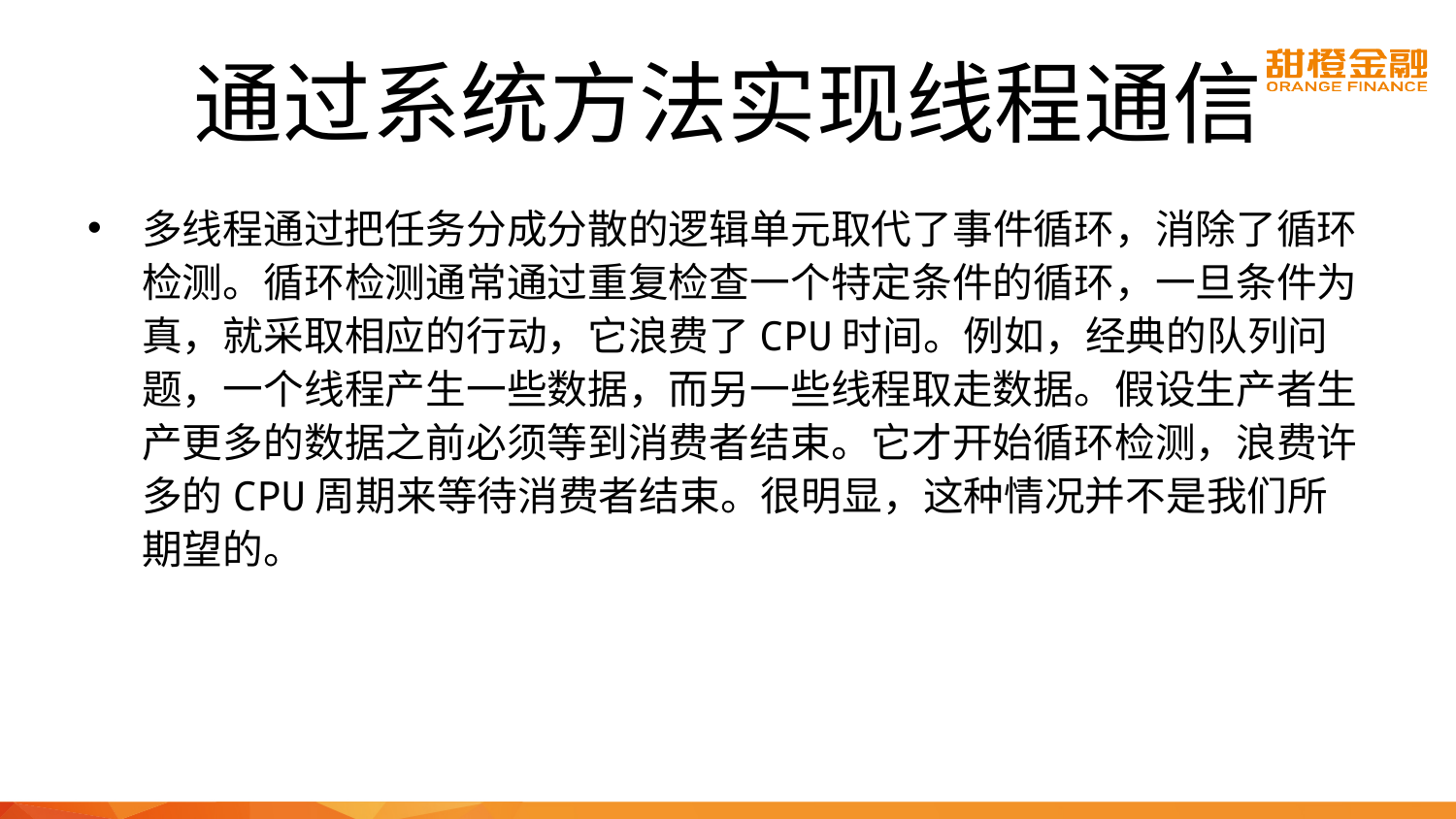

# 通过系统方法实现线程通信
多线程通过把任务分成分散的逻辑单元取代了事件循环，消除了循环检测。循环检测通常通过重复检查一个特定条件的循环，一旦条件为真，就采取相应的行动，它浪费了CPU时间。例如，经典的队列问题，一个线程产生一些数据，而另一些线程取走数据。假设生产者生产更多的数据之前必须等到消费者结束。它才开始循环检测，浪费许多的CPU周期来等待消费者结束。很明显，这种情况并不是我们所期望的。